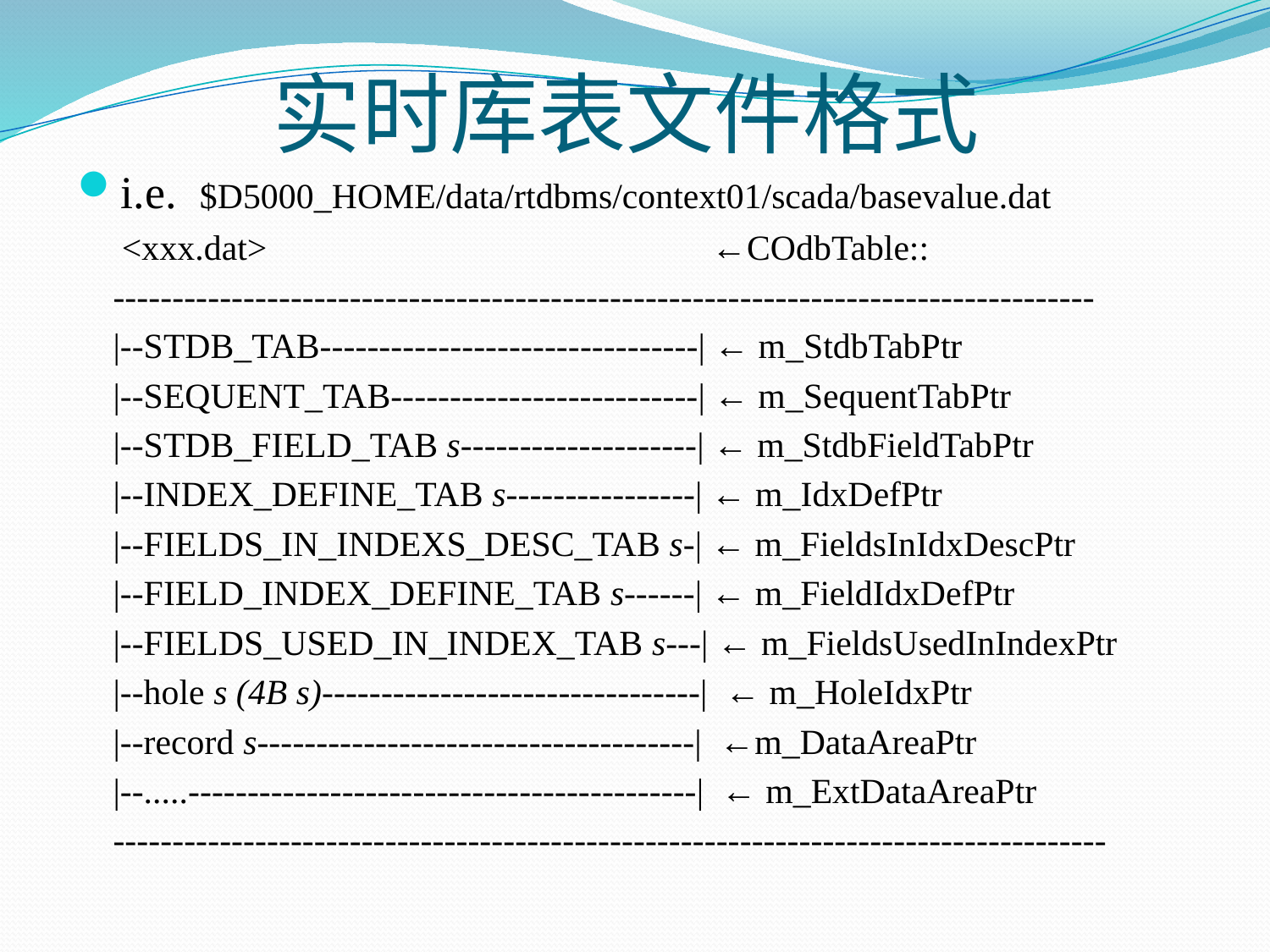

# 实时库表文件格式
i.e.  $D5000_HOME/data/rtdbms/context01/scada/basevalue.dat
     <xxx.dat>                                                  ←COdbTable::
    -----------------------------------------------------------------------------------
    |--STDB_TAB--------------------------------| ← m_StdbTabPtr
    |--SEQUENT_TAB--------------------------| ← m_SequentTabPtr
    |--STDB_FIELD_TAB s--------------------| ← m_StdbFieldTabPtr
    |--INDEX_DEFINE_TAB s----------------| ← m_IdxDefPtr
    |--FIELDS_IN_INDEXS_DESC_TAB s-| ← m_FieldsInIdxDescPtr
    |--FIELD_INDEX_DEFINE_TAB s------| ← m_FieldIdxDefPtr
    |--FIELDS_USED_IN_INDEX_TAB s---| ← m_FieldsUsedInIndexPtr
    |--hole s (4B s)--------------------------------|  ← m_HoleIdxPtr
    |--record s-------------------------------------|  ←m_DataAreaPtr
    |--.....-------------------------------------------|  ← m_ExtDataAreaPtr
    ------------------------------------------------------------------------------------